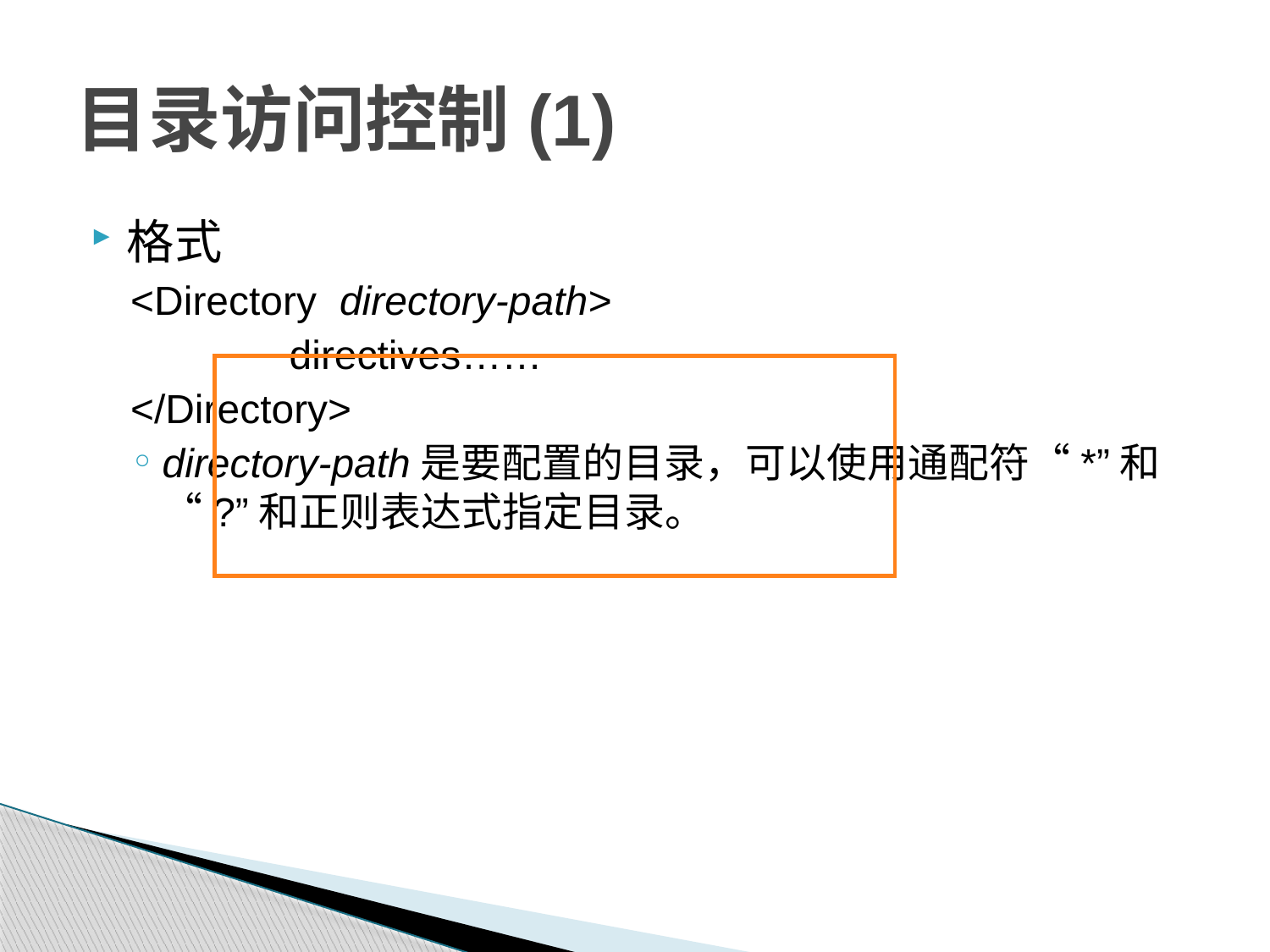

# 目录访问控制(1)
格式
<Directory  directory-path>
		directives……
</Directory>
directory-path是要配置的目录，可以使用通配符“*”和“?”和正则表达式指定目录。